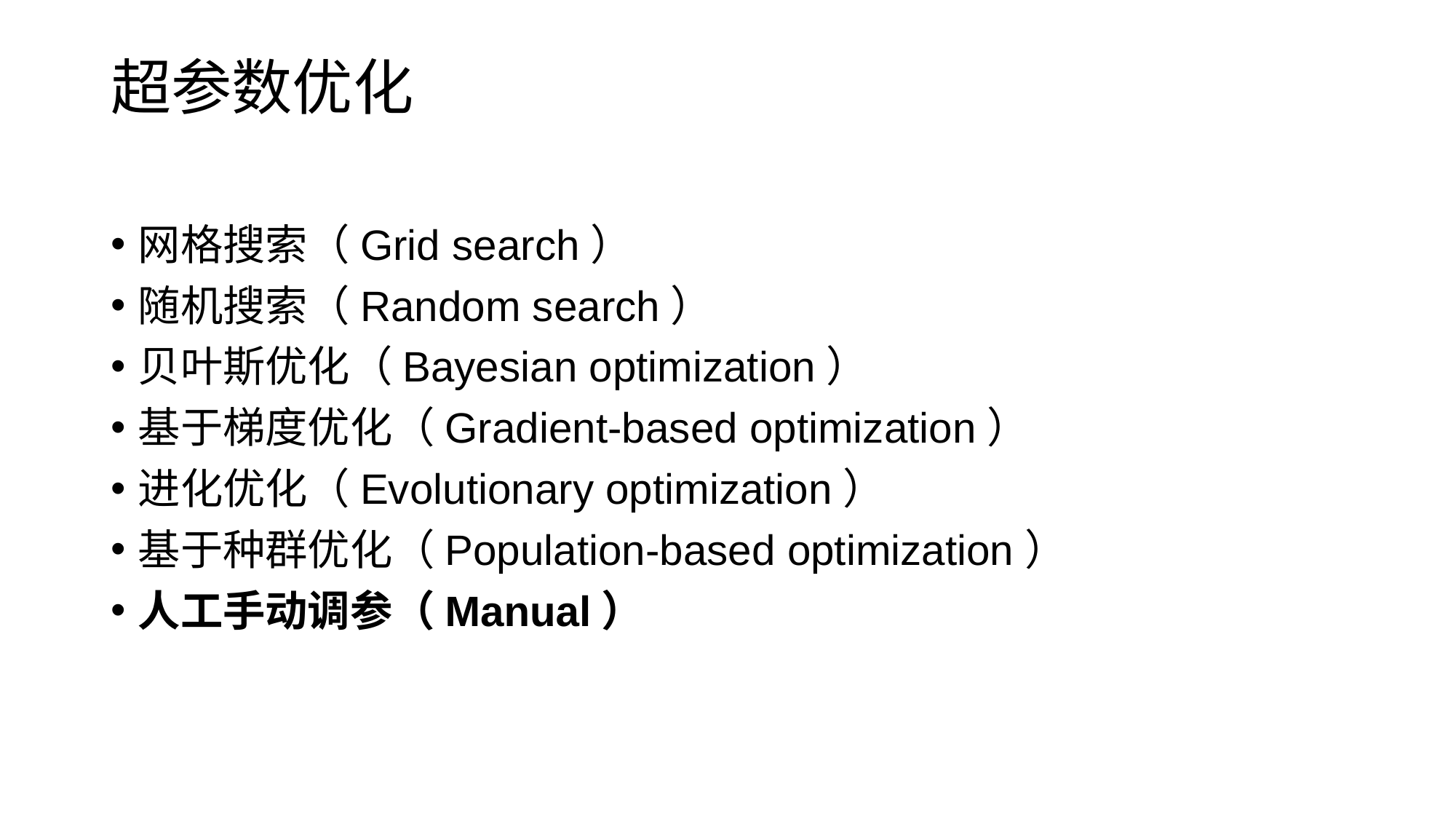

# 超参数优化
网格搜索（Grid search）
随机搜索（Random search）
贝叶斯优化（Bayesian optimization）
基于梯度优化（Gradient-based optimization）
进化优化（Evolutionary optimization）
基于种群优化（Population-based optimization）
人工手动调参（Manual）